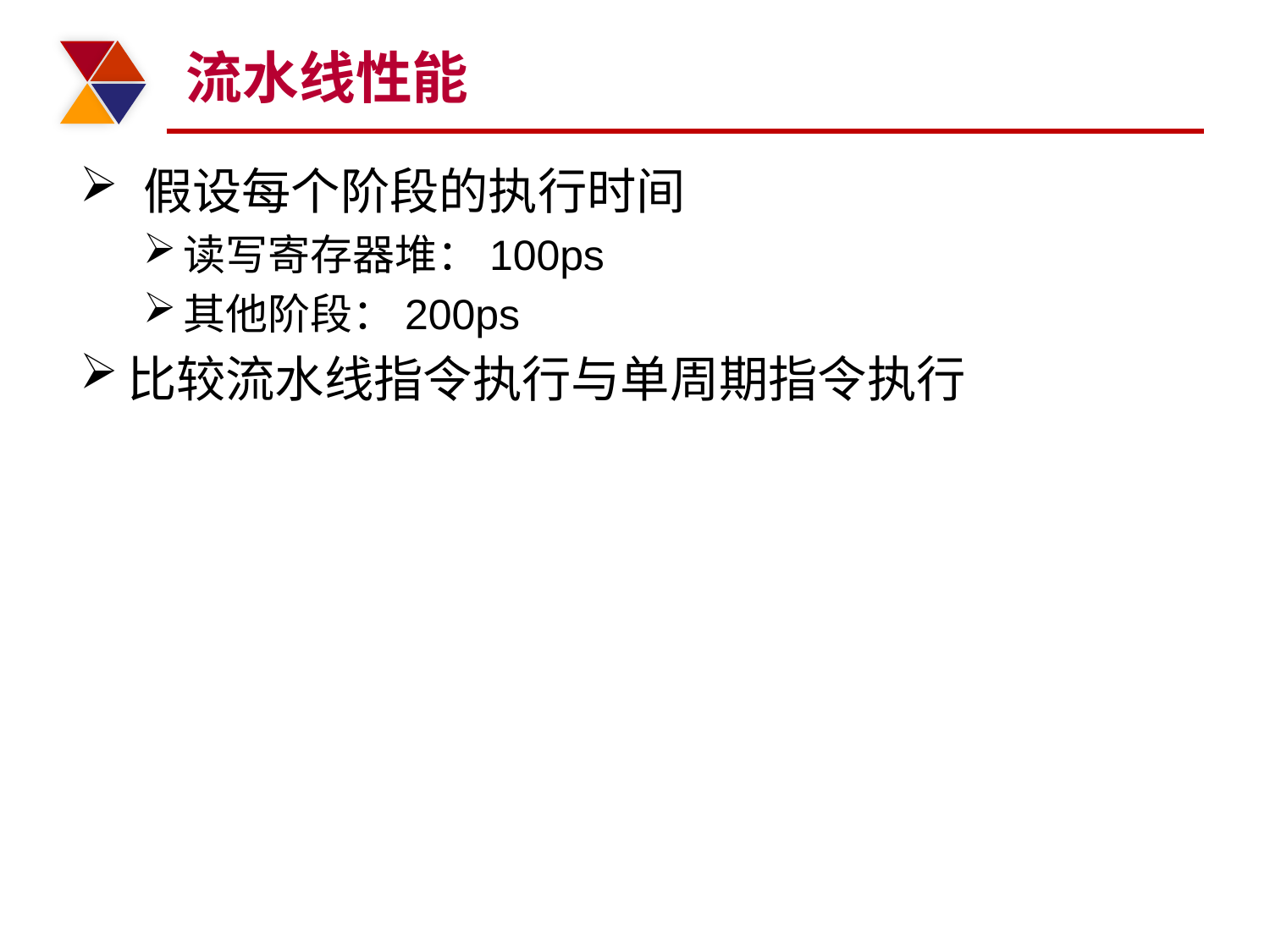

# 流水线性能
假设每个阶段的执行时间
读写寄存器堆：100ps
其他阶段：200ps
比较流水线指令执行与单周期指令执行